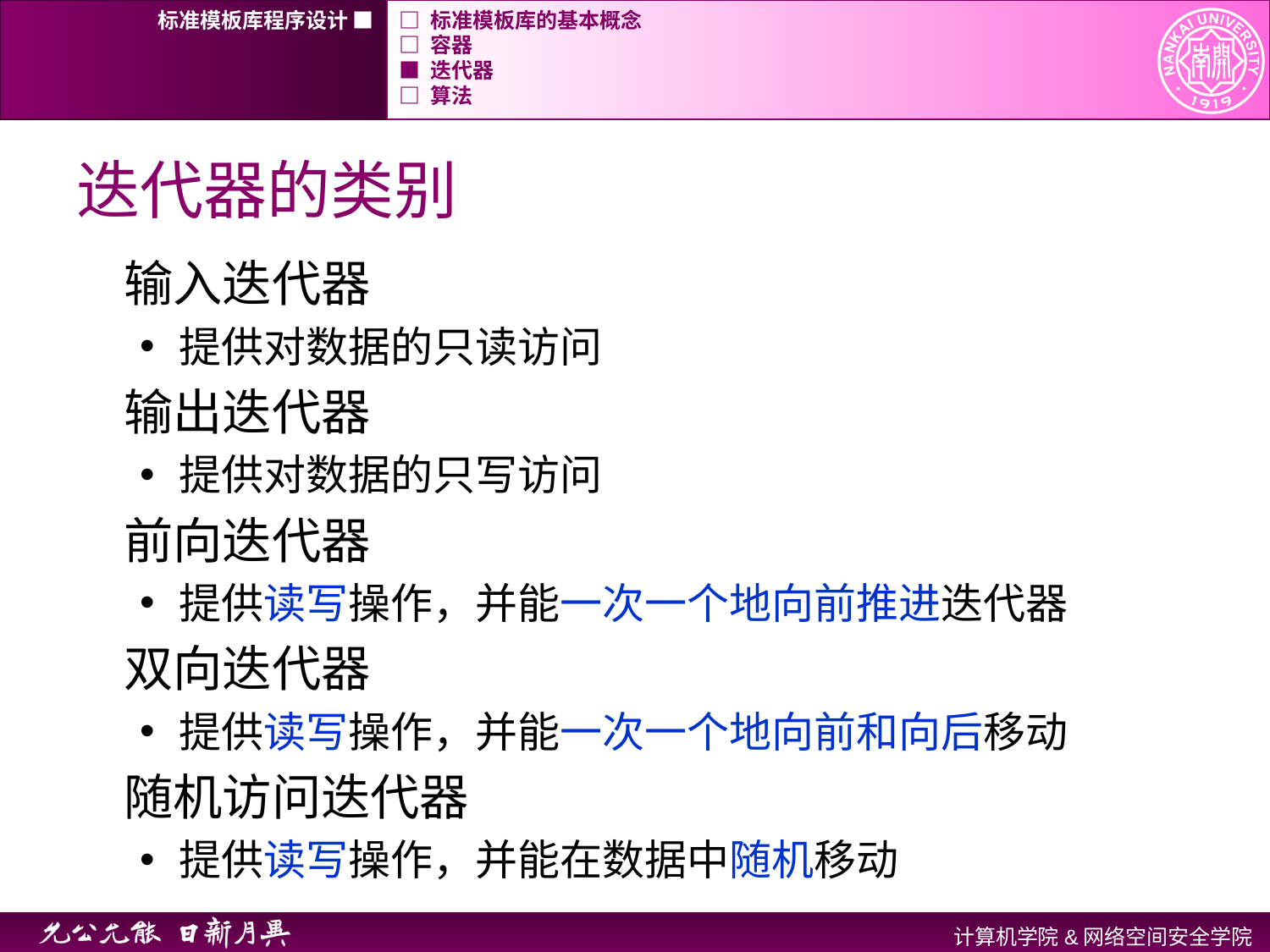

标准模板库程序设计 ■
□ 标准模板库的基本概念

□ 容器

■ 迭代器

□ 算法
# 迭代器的类别
输入迭代器
提供对数据的只读访问
输出迭代器
提供对数据的只写访问
前向迭代器
提供读写操作，并能一次一个地向前推进迭代器
双向迭代器
提供读写操作，并能一次一个地向前和向后移动
随机访问迭代器
提供读写操作，并能在数据中随机移动